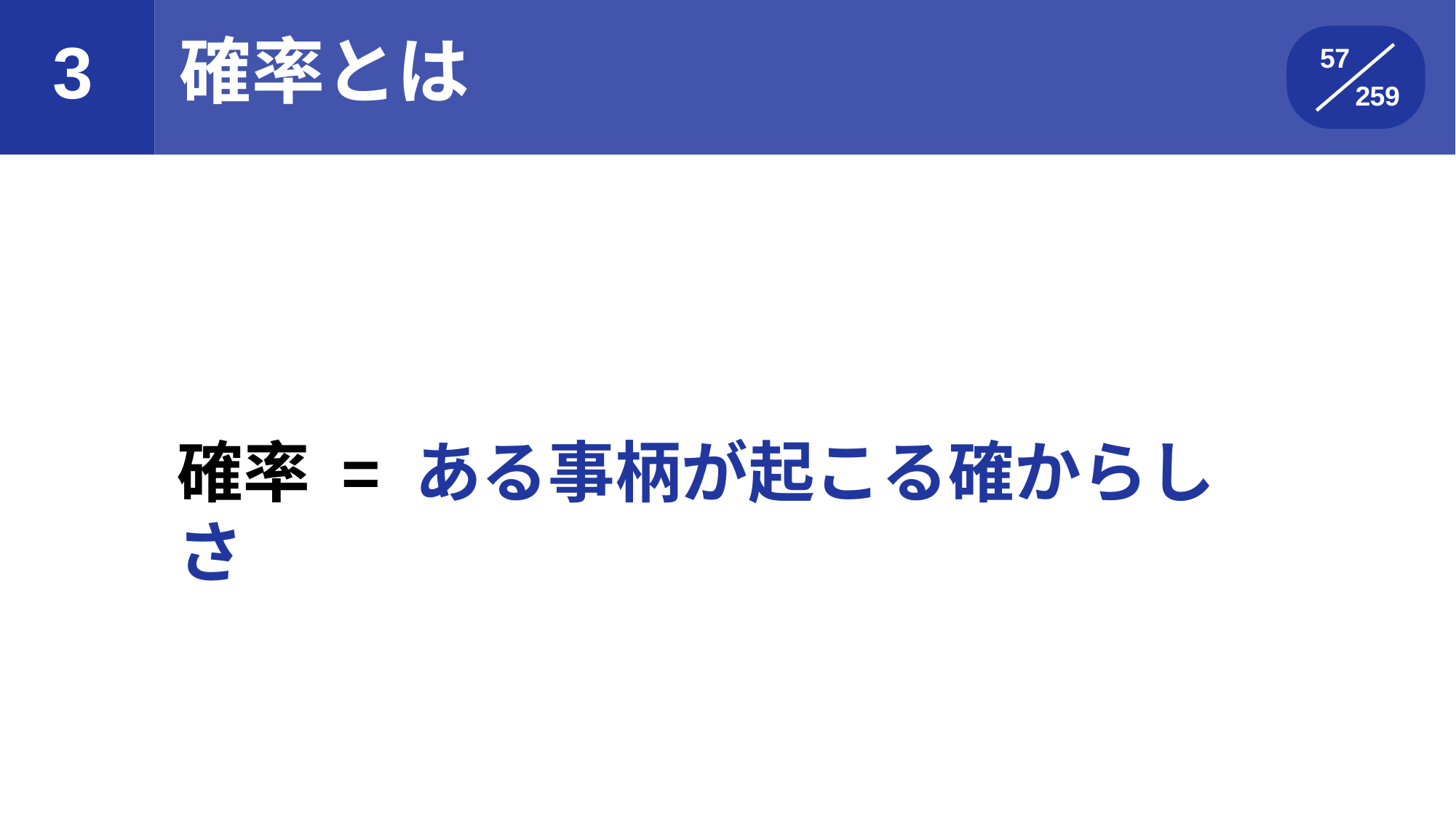

確率とは
# 3
57
259
確率 = ある事柄が起こる確からしさ